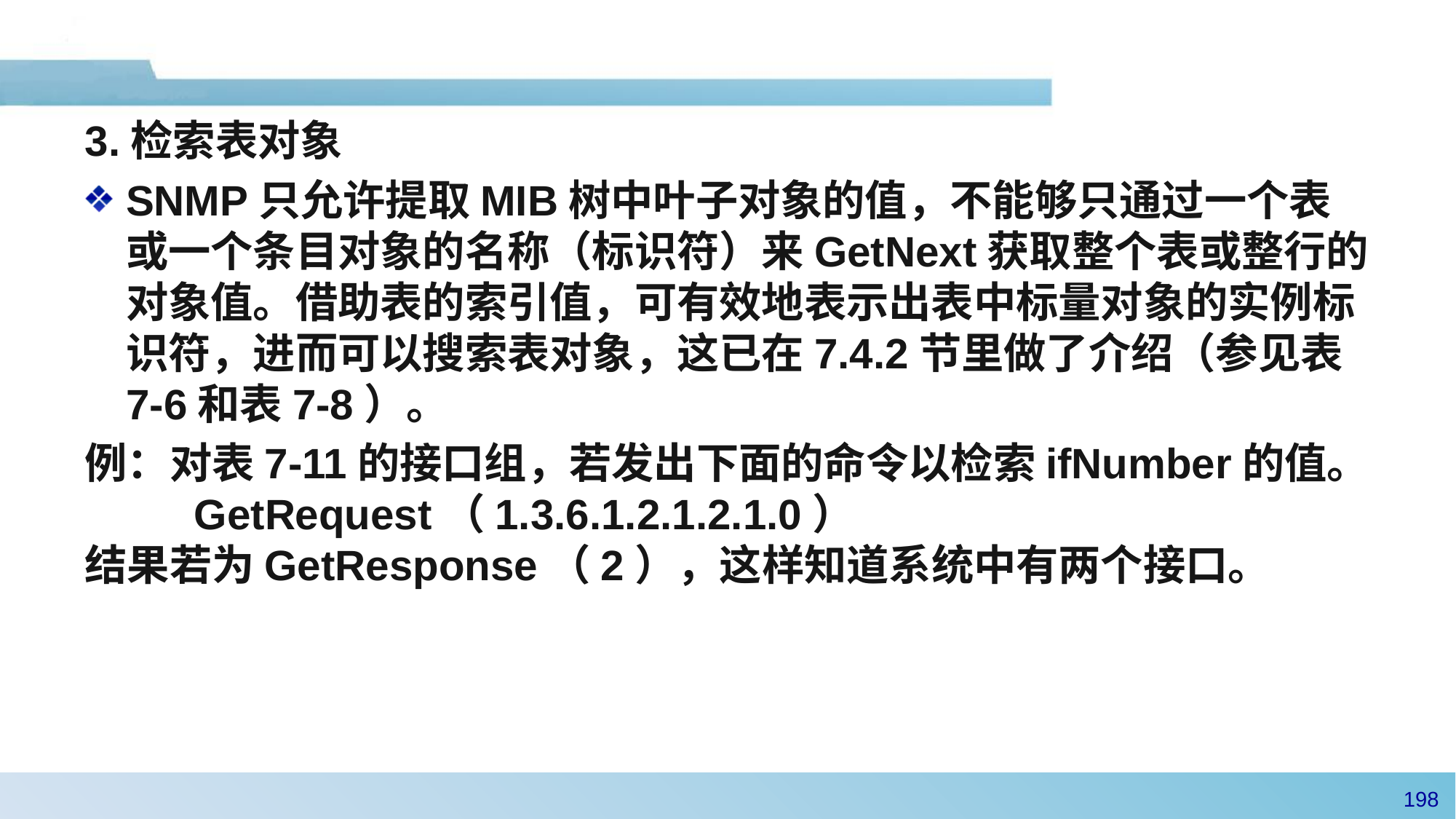

3.检索表对象
SNMP只允许提取MIB树中叶子对象的值，不能够只通过一个表或一个条目对象的名称（标识符）来GetNext获取整个表或整行的对象值。借助表的索引值，可有效地表示出表中标量对象的实例标识符，进而可以搜索表对象，这已在7.4.2节里做了介绍（参见表7-6和表7-8）。
例：对表7-11的接口组，若发出下面的命令以检索ifNumber的值。
	GetRequest（1.3.6.1.2.1.2.1.0）
结果若为GetResponse（2），这样知道系统中有两个接口。

198